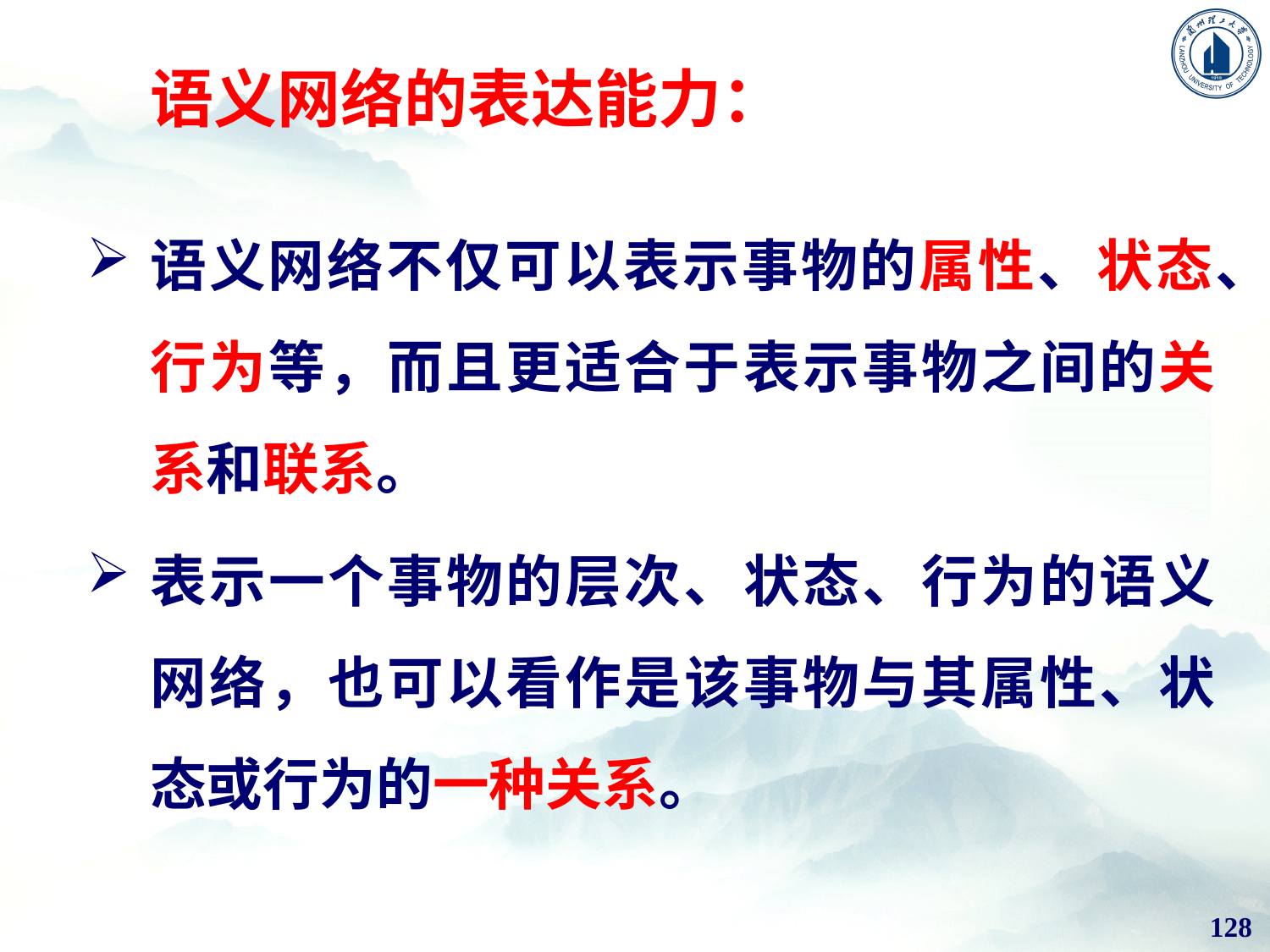

# 语义网络的表达能力：
语义网络不仅可以表示事物的属性、状态、行为等，而且更适合于表示事物之间的关系和联系。
表示一个事物的层次、状态、行为的语义网络，也可以看作是该事物与其属性、状态或行为的一种关系。

128